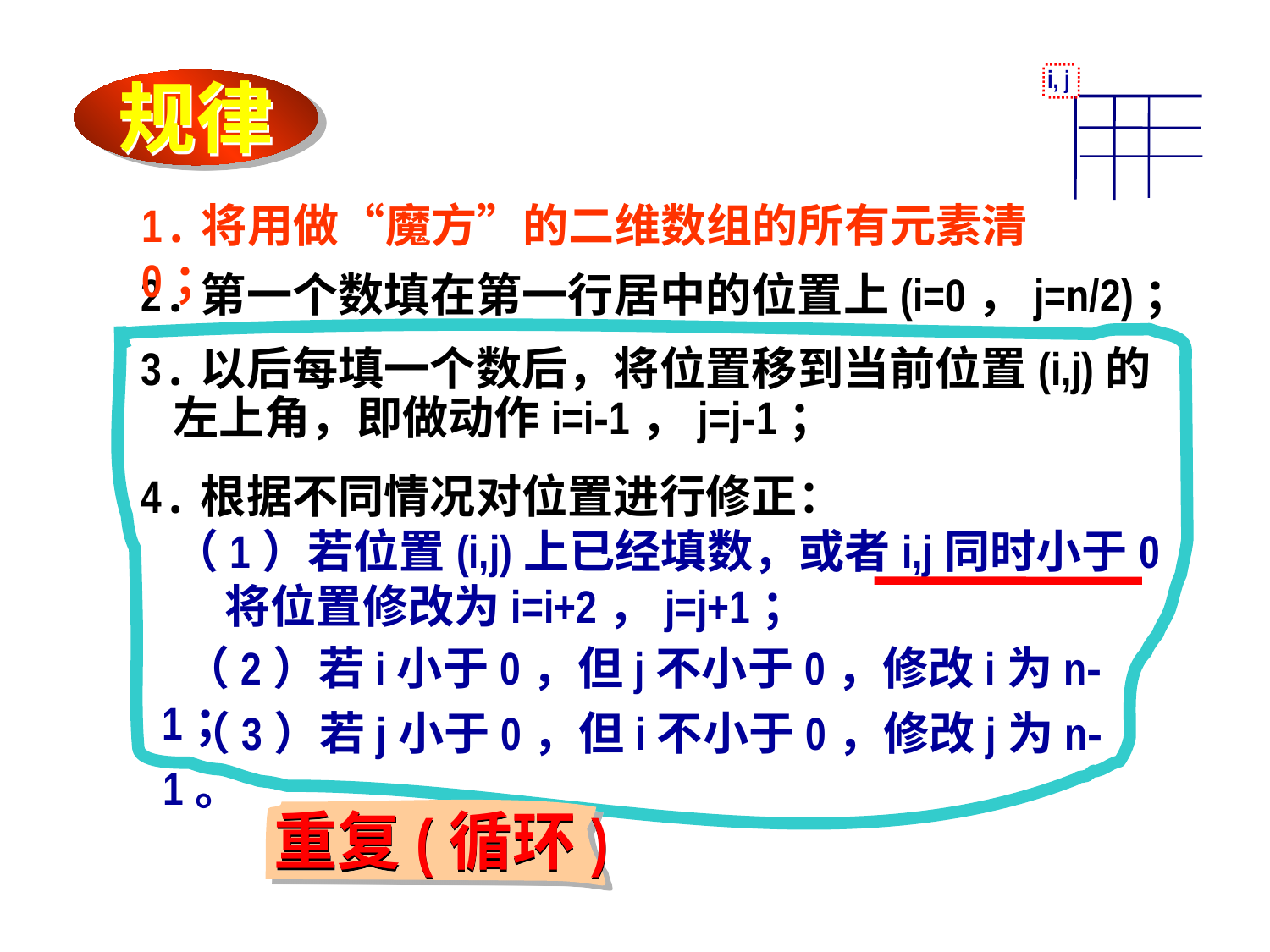

i, j

规律

1.将用做“魔方”的二维数组的所有元素清0；
2.第一个数填在第一行居中的位置上(i=0，j=n/2)；

重复(循环)
3.以后每填一个数后，将位置移到当前位置(i,j)的
  左上角，即做动作i=i-1，j=j-1；
4.根据不同情况对位置进行修正：
  （1）若位置(i,j)上已经填数，或者i,j同时小于0，
       将位置修改为i=i+2，j=j+1；
 （2）若i小于0，但j不小于0，修改i为n-1；
 （3）若j小于0，但i不小于0，修改j为n-1。